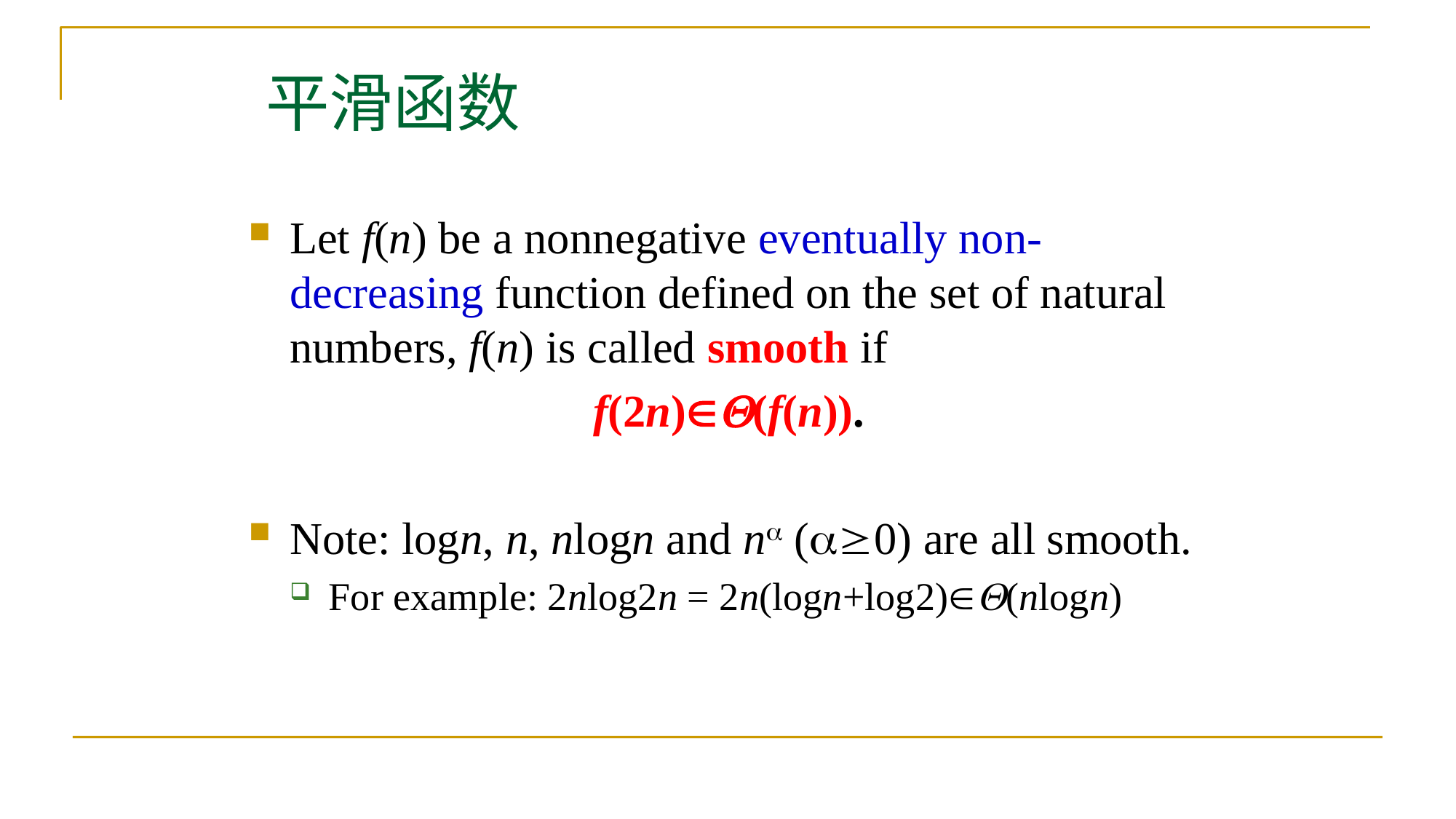

# 平滑函数
Let f(n) be a nonnegative eventually non-decreasing function defined on the set of natural numbers, f(n) is called smooth if
f(2n)∈Θ(f(n)).

Note: logn, n, nlogn and nα (α≥0) are all smooth.
For example: 2nlog2n = 2n(logn+log2)∈Θ(nlogn)